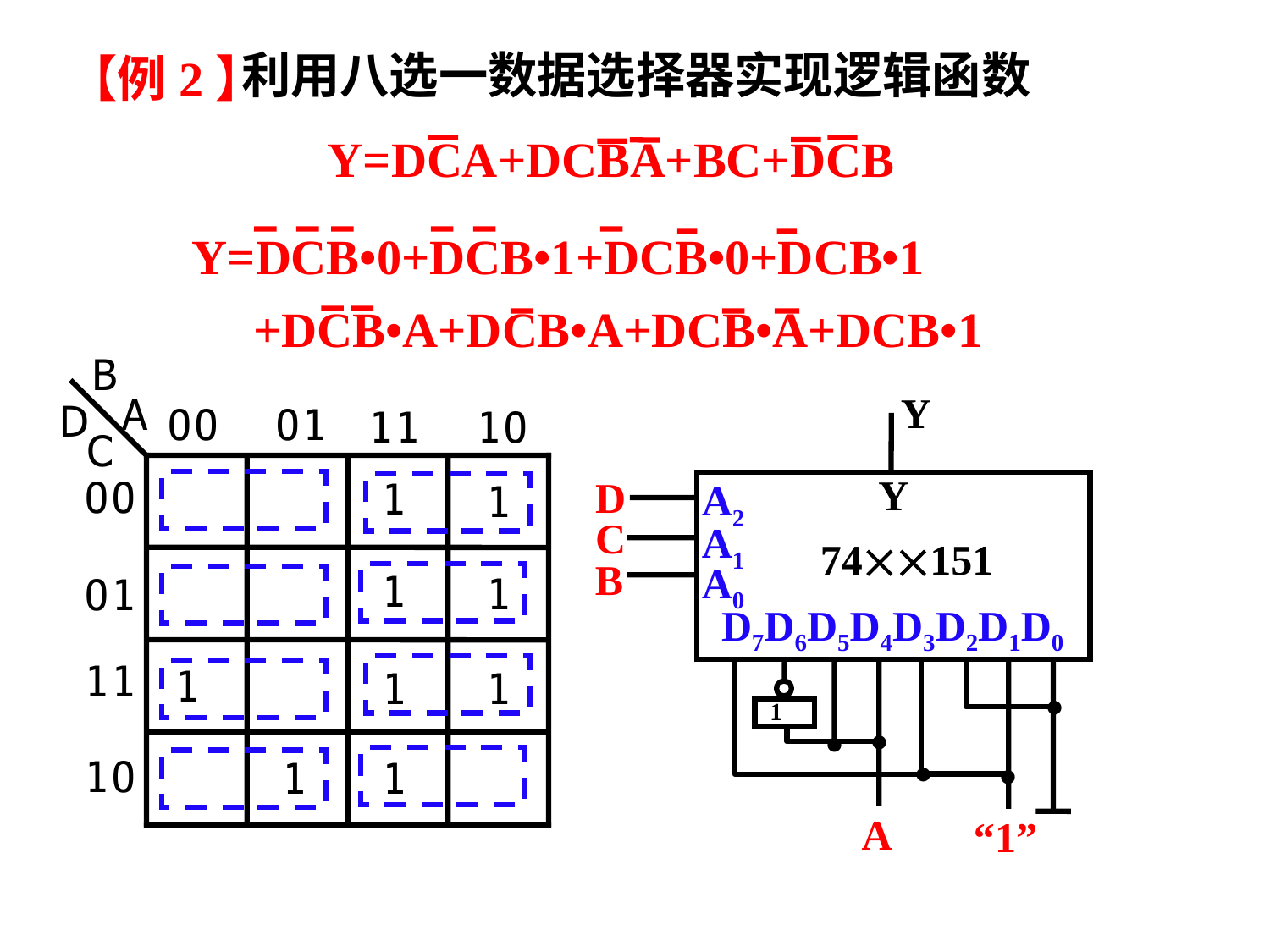

利用八选一数据选择器实现逻辑函数
       Y=DCA+DCBA+BC+DCB

# 【例2】
Y=DCB•0+DCB•1+DCB•0+DCB•1
     +DCB•A+DCB•A+DCB•A+DCB•1

B

A
D
00
01
11
10
C

00
1
1
1
1
01
11
1
1
1
10
1
1
Y

Y
A2

A1A0
   74××151
D7D6D5D4D3D2D1D0
DC

B

.

.

.

.
.

A
“1”

1